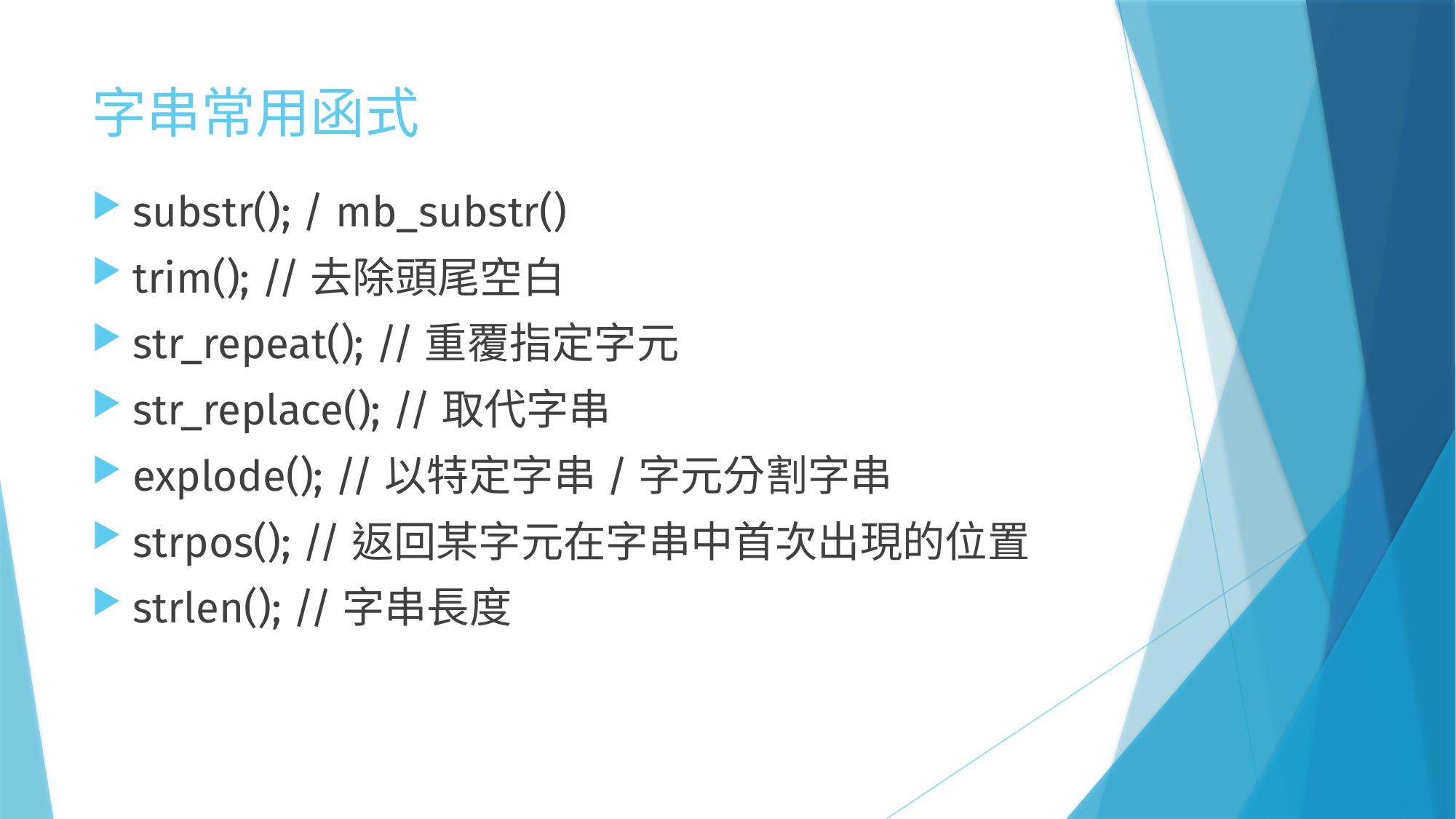

# 字串常用函式
substr(); / mb_substr()
trim(); //去除頭尾空白
str_repeat(); //重覆指定字元
str_replace(); //取代字串
explode(); //以特定字串/字元分割字串
strpos(); //返回某字元在字串中首次出現的位置
strlen(); //字串長度